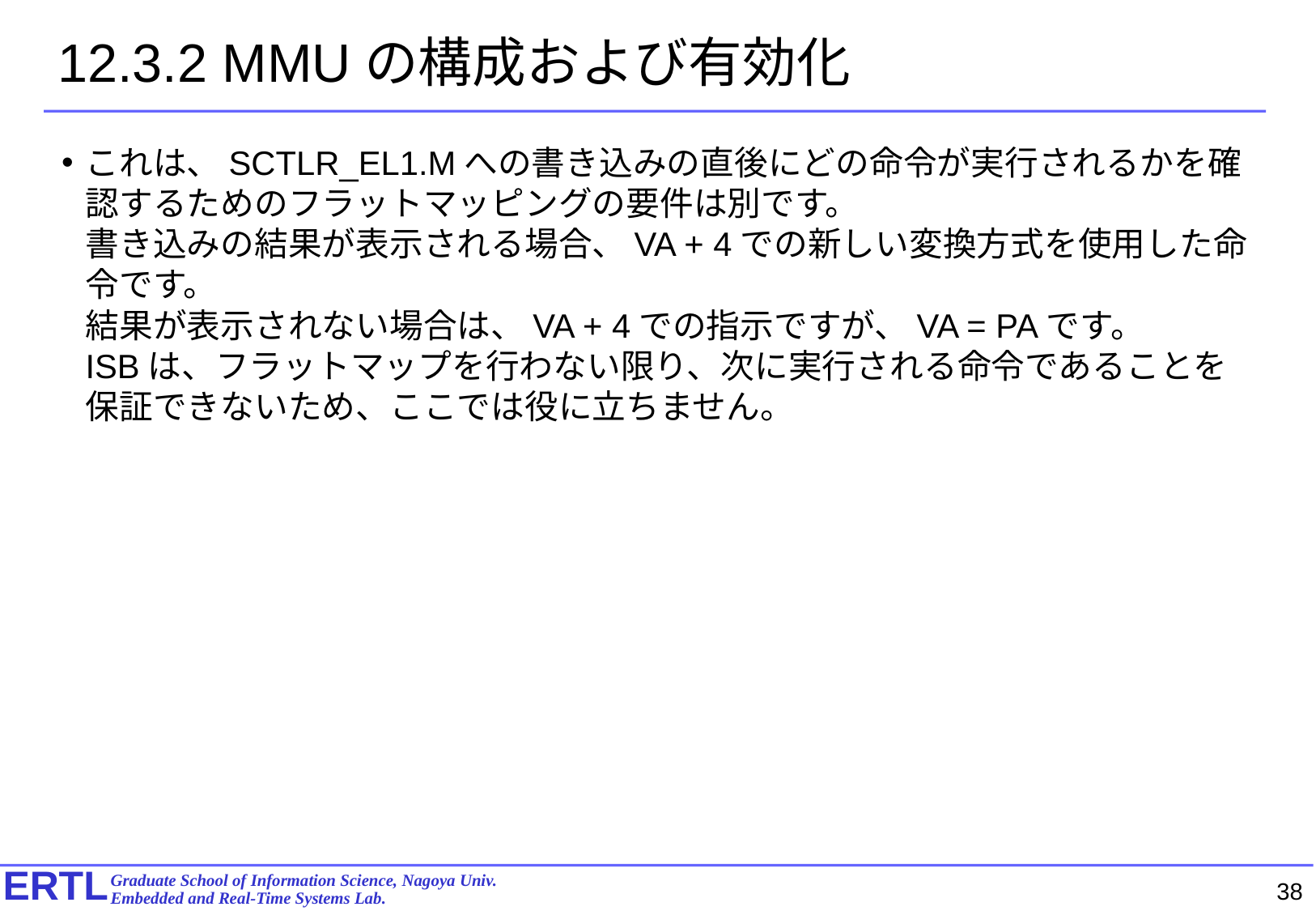

# 12.3.2 MMUの構成および有効化
これは、SCTLR_EL1.Mへの書き込みの直後にどの命令が実行されるかを確認するためのフラットマッピングの要件は別です。
書き込みの結果が表示される場合、VA + 4での新しい変換方式を使用した命令です。
結果が表示されない場合は、VA + 4での指示ですが、VA = PAです。
ISBは、フラットマップを行わない限り、次に実行される命令であることを保証できないため、ここでは役に立ちません。

38